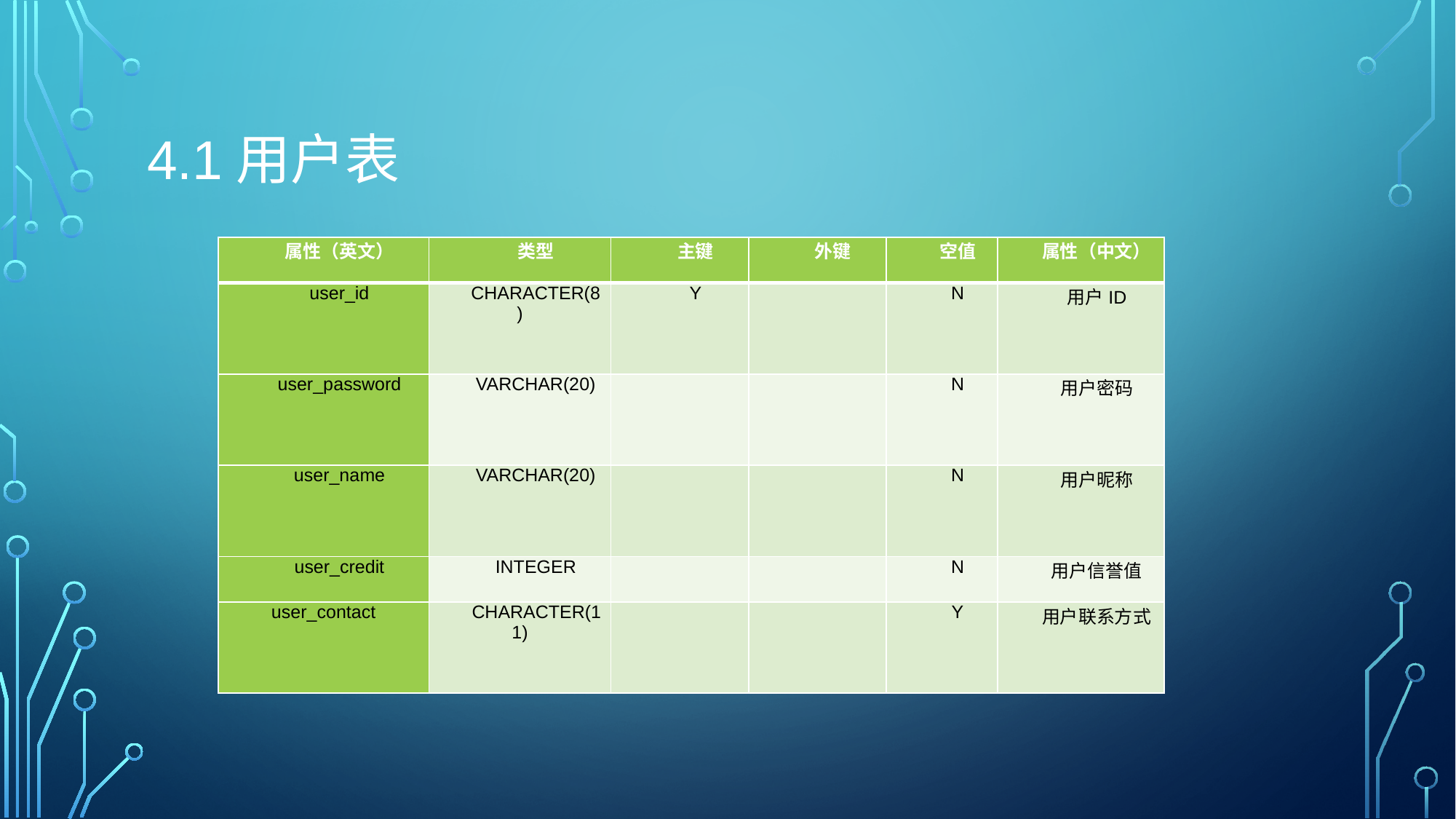

# 4.1用户表
| 属性（英文） | 类型 | 主键 | 外键 | 空值 | 属性（中文） |
| --- | --- | --- | --- | --- | --- |
| user\_id | CHARACTER(8) | Y |  | N | 用户ID |
| user\_password | VARCHAR(20) |  |  | N | 用户密码 |
| user\_name | VARCHAR(20) |  |  | N | 用户昵称 |
| user\_credit | INTEGER |  |  | N | 用户信誉值 |
| user\_contact | CHARACTER(11) |  |  | Y | 用户联系方式 |